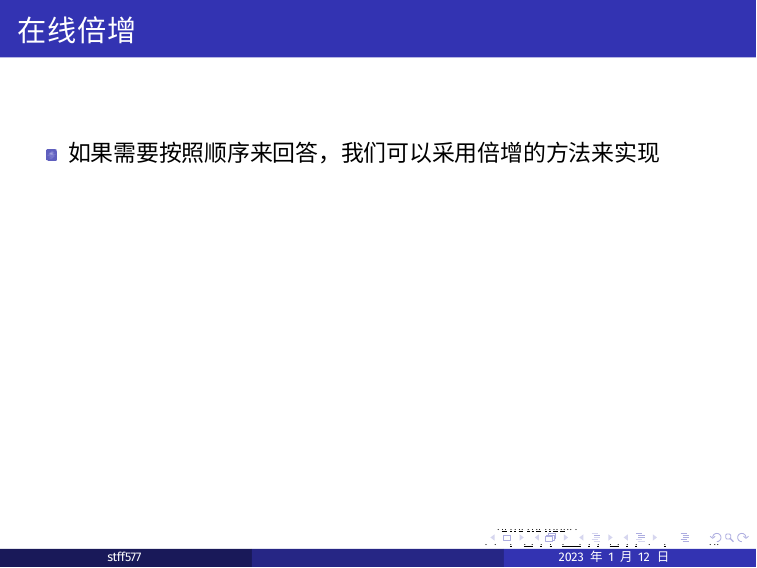

在线倍增
如果需要按照顺序来回答，我们可以采用倍增的方法来实现

. . . . . . .  . . . .  . . . . . . . . .
.     .        .       .    .    .    .     .    .    .    .      .    .    .    .      .        .	.  . .
2023 年 1 月 12 日	7 / 11
stff577